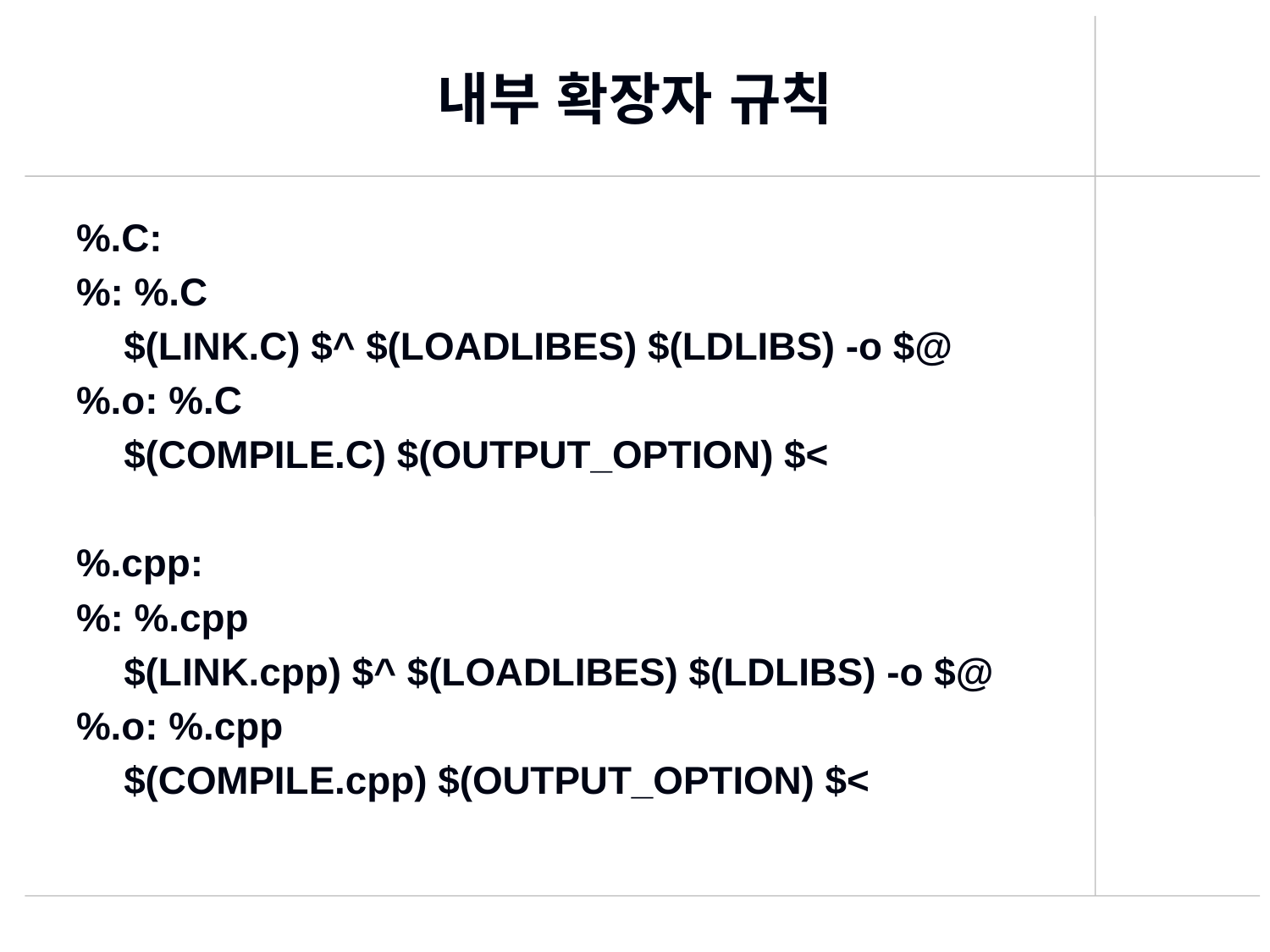

# 내부 확장자 규칙
%.C:
%: %.C
	$(LINK.C) $^ $(LOADLIBES) $(LDLIBS) -o $@
%.o: %.C
	$(COMPILE.C) $(OUTPUT_OPTION) $<

%.cpp:
%: %.cpp
	$(LINK.cpp) $^ $(LOADLIBES) $(LDLIBS) -o $@
%.o: %.cpp
	$(COMPILE.cpp) $(OUTPUT_OPTION) $<
446